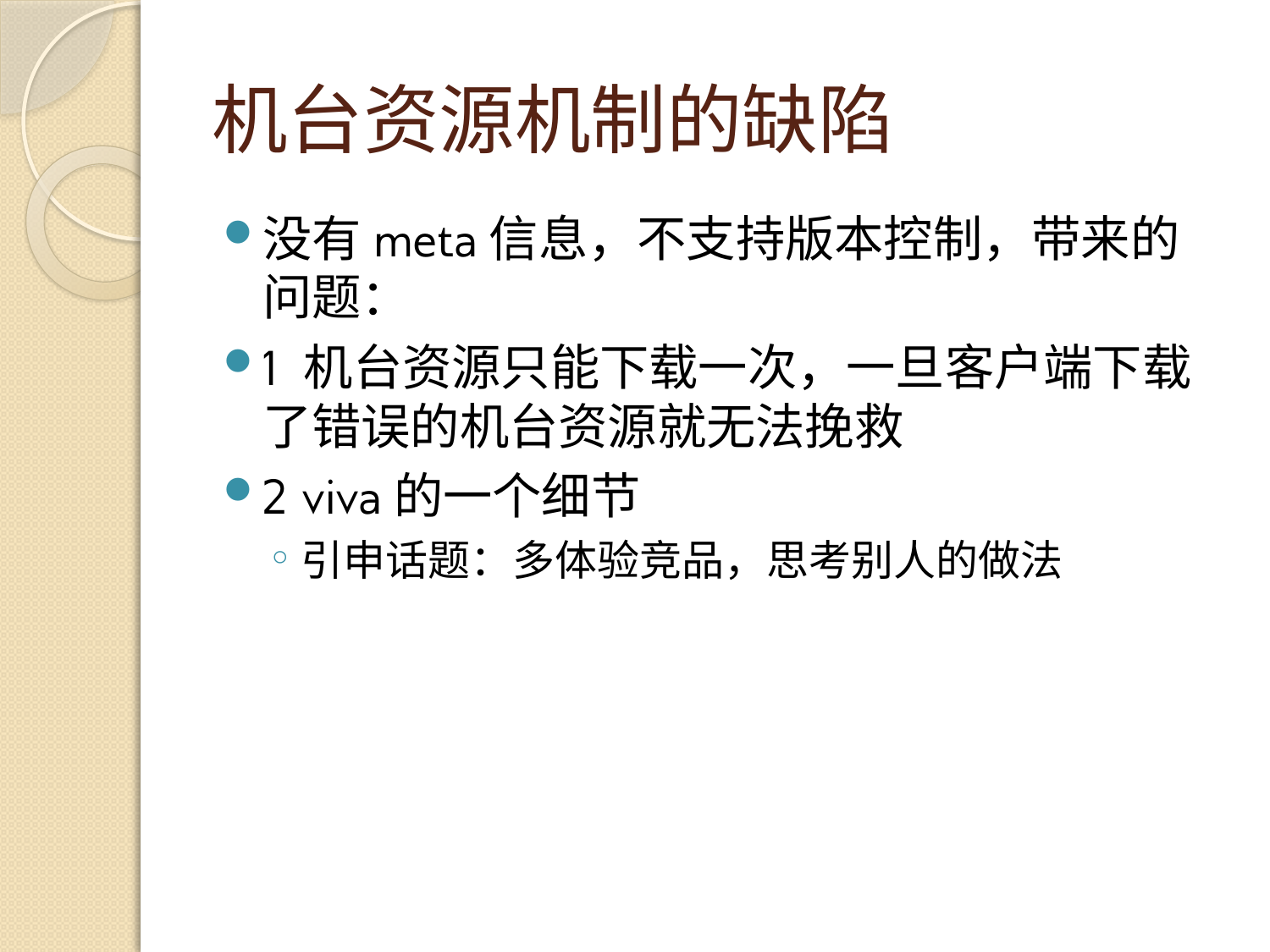

# 机台资源机制的缺陷
没有meta信息，不支持版本控制，带来的问题：
1 机台资源只能下载一次，一旦客户端下载了错误的机台资源就无法挽救
2 viva的一个细节
引申话题：多体验竞品，思考别人的做法